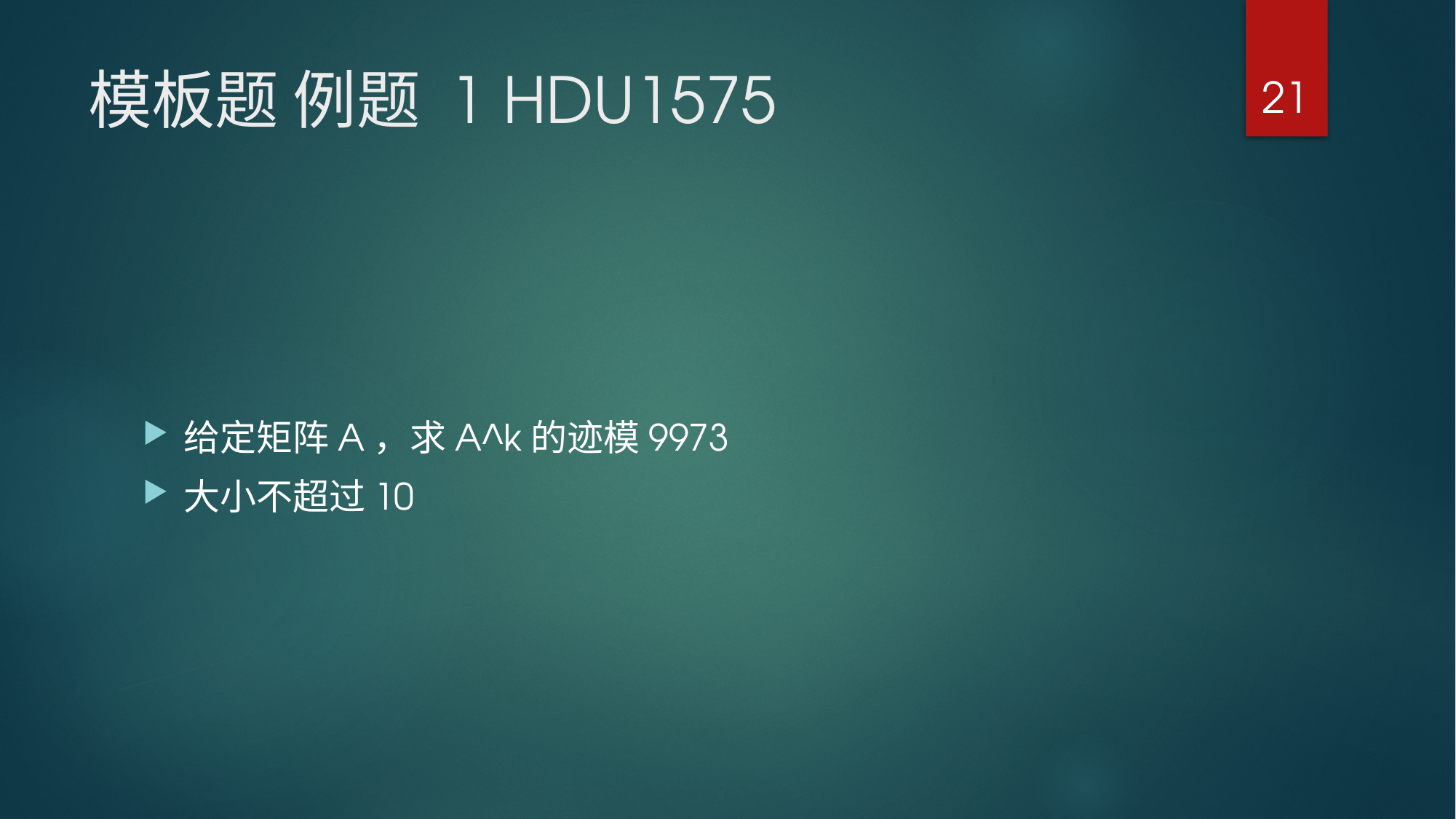

21
# 模板题 例题 1 HDU1575
给定矩阵A，求A^k的迹模9973
大小不超过10